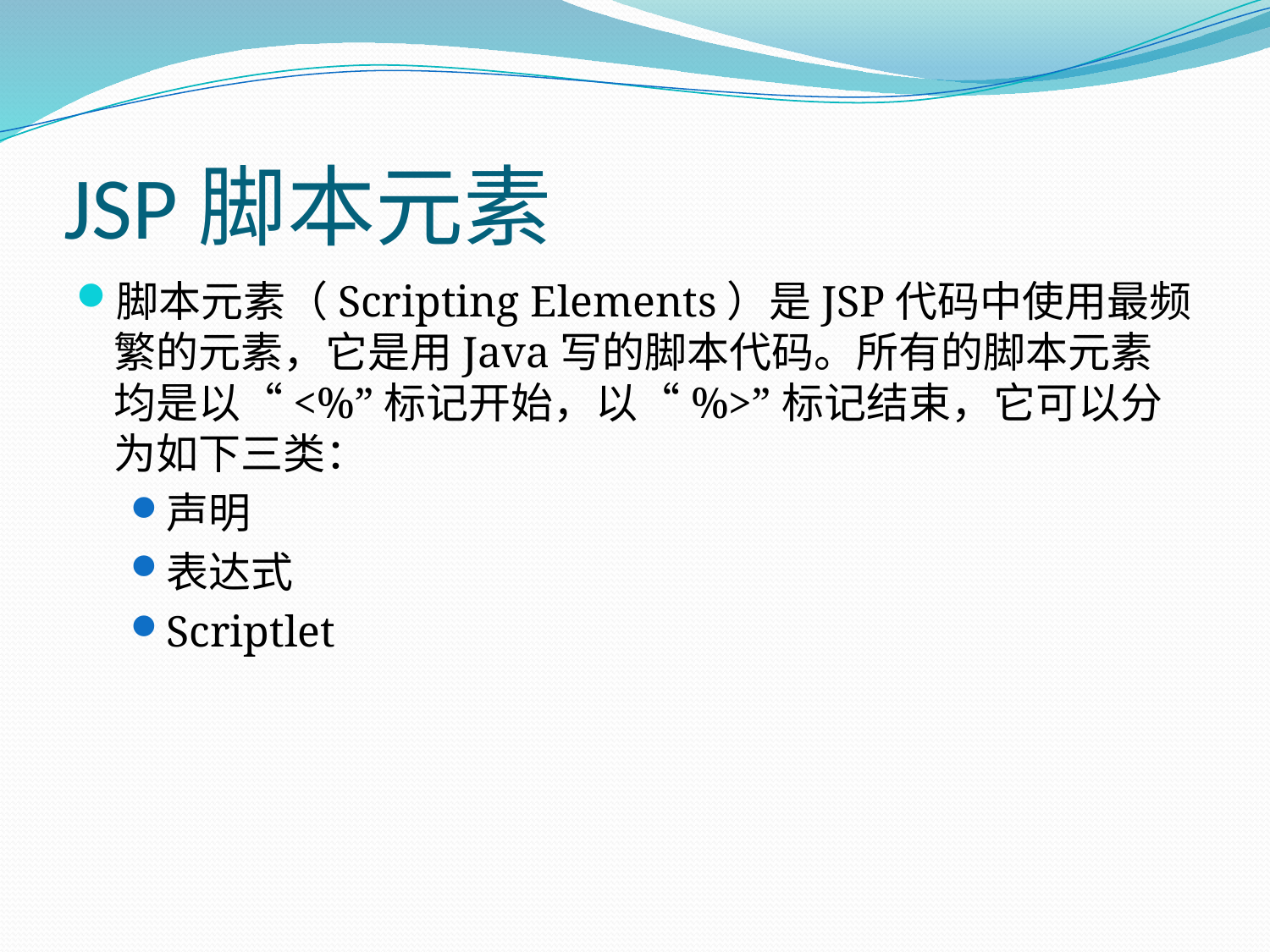

# JSP脚本元素
脚本元素（Scripting Elements）是JSP代码中使用最频繁的元素，它是用Java写的脚本代码。所有的脚本元素均是以“<%”标记开始，以“%>”标记结束，它可以分为如下三类：
声明
表达式
Scriptlet